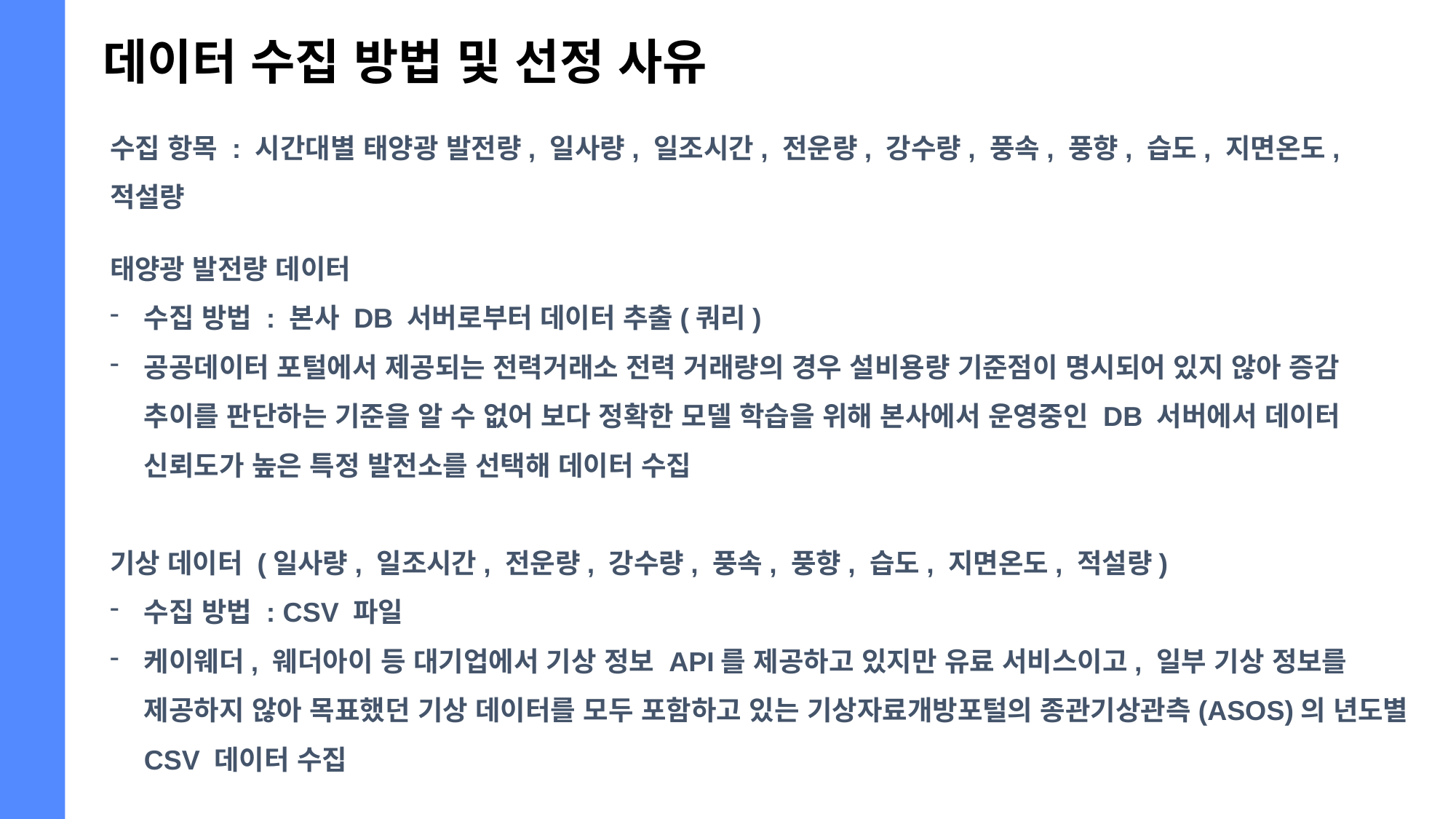

01

개 요
데이터 수집 방법 및 선정 사유

수집 항목 : 시간대별 태양광 발전량, 일사량, 일조시간, 전운량, 강수량, 풍속, 풍향, 습도, 지면온도, 적설량
태양광 발전량 데이터
수집 방법 : 본사 DB 서버로부터 데이터 추출(쿼리)
공공데이터 포털에서 제공되는 전력거래소 전력 거래량의 경우 설비용량 기준점이 명시되어 있지 않아 증감 추이를 판단하는 기준을 알 수 없어 보다 정확한 모델 학습을 위해 본사에서 운영중인 DB 서버에서 데이터 신뢰도가 높은 특정 발전소를 선택해 데이터 수집
기상 데이터 (일사량, 일조시간, 전운량, 강수량, 풍속, 풍향, 습도, 지면온도, 적설량)
수집 방법 : CSV 파일
케이웨더, 웨더아이 등 대기업에서 기상 정보 API를 제공하고 있지만 유료 서비스이고, 일부 기상 정보를 제공하지 않아 목표했던 기상 데이터를 모두 포함하고 있는 기상자료개방포털의 종관기상관측(ASOS)의 년도별 CSV 데이터 수집